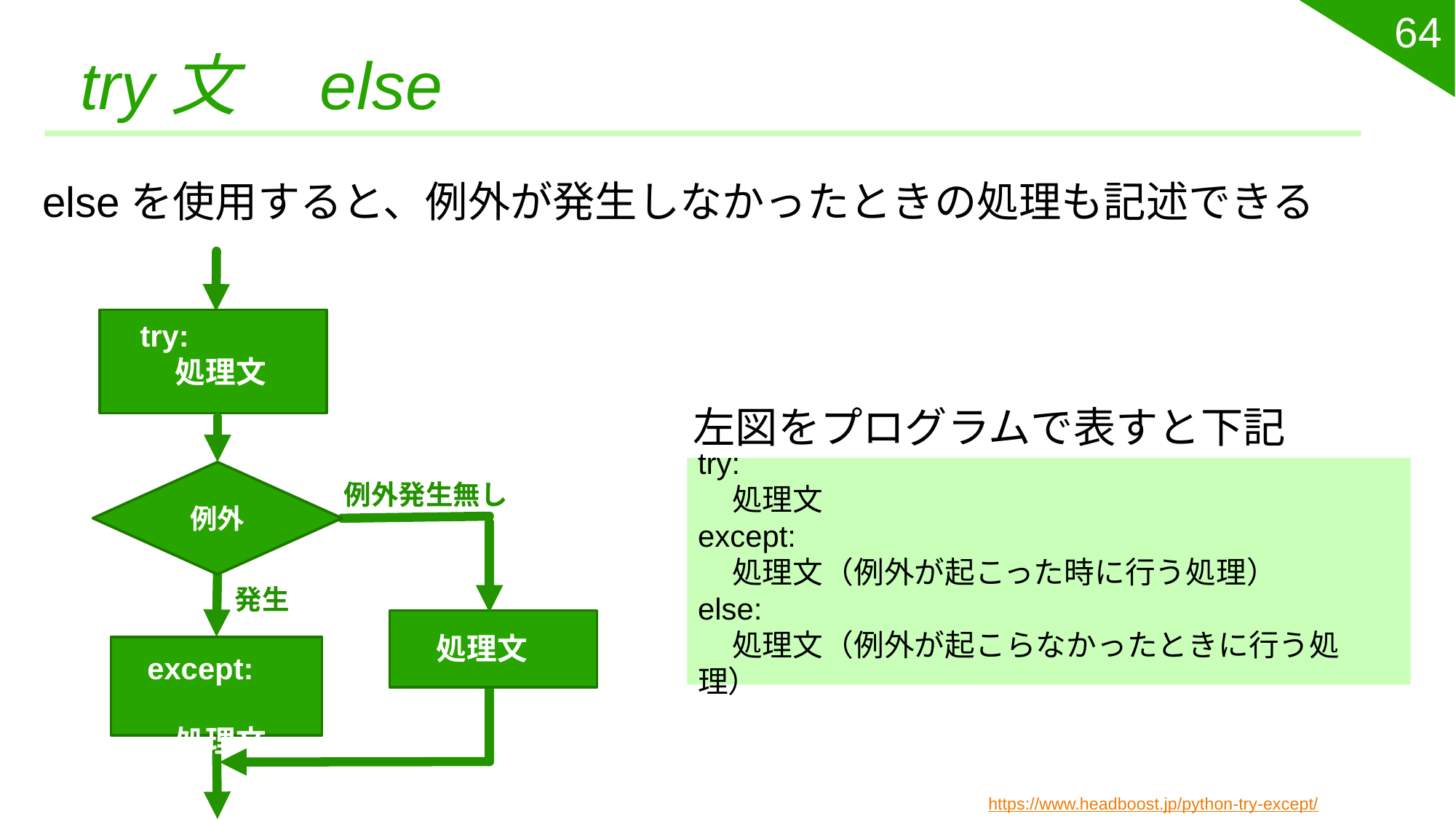

64
# try文　else
elseを使用すると、例外が発生しなかったときの処理も記述できる

try:
    処理文
左図をプログラムで表すと下記
try:
    処理文
except:
    処理文（例外が起こった時に行う処理）
else:
    処理文（例外が起こらなかったときに行う処理）
例外
例外発生無し
発生

処理文

except:
   処理文
https://www.headboost.jp/python-try-except/